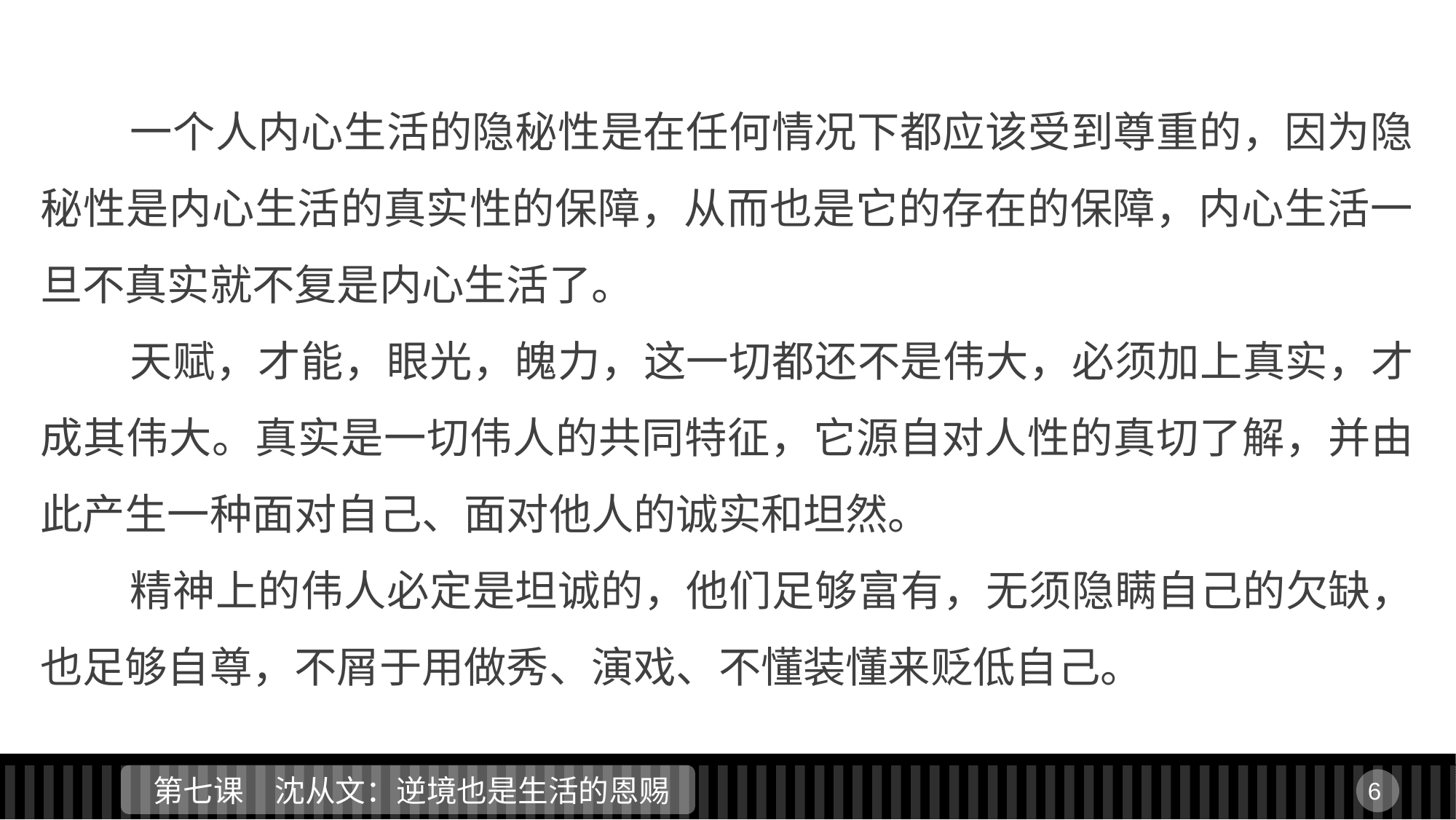

一个人内心生活的隐秘性是在任何情况下都应该受到尊重的，因为隐秘性是内心生活的真实性的保障，从而也是它的存在的保障，内心生活一旦不真实就不复是内心生活了。
        天赋，才能，眼光，魄力，这一切都还不是伟大，必须加上真实，才成其伟大。真实是一切伟人的共同特征，它源自对人性的真切了解，并由此产生一种面对自己、面对他人的诚实和坦然。
        精神上的伟人必定是坦诚的，他们足够富有，无须隐瞒自己的欠缺，也足够自尊，不屑于用做秀、演戏、不懂装懂来贬低自己。